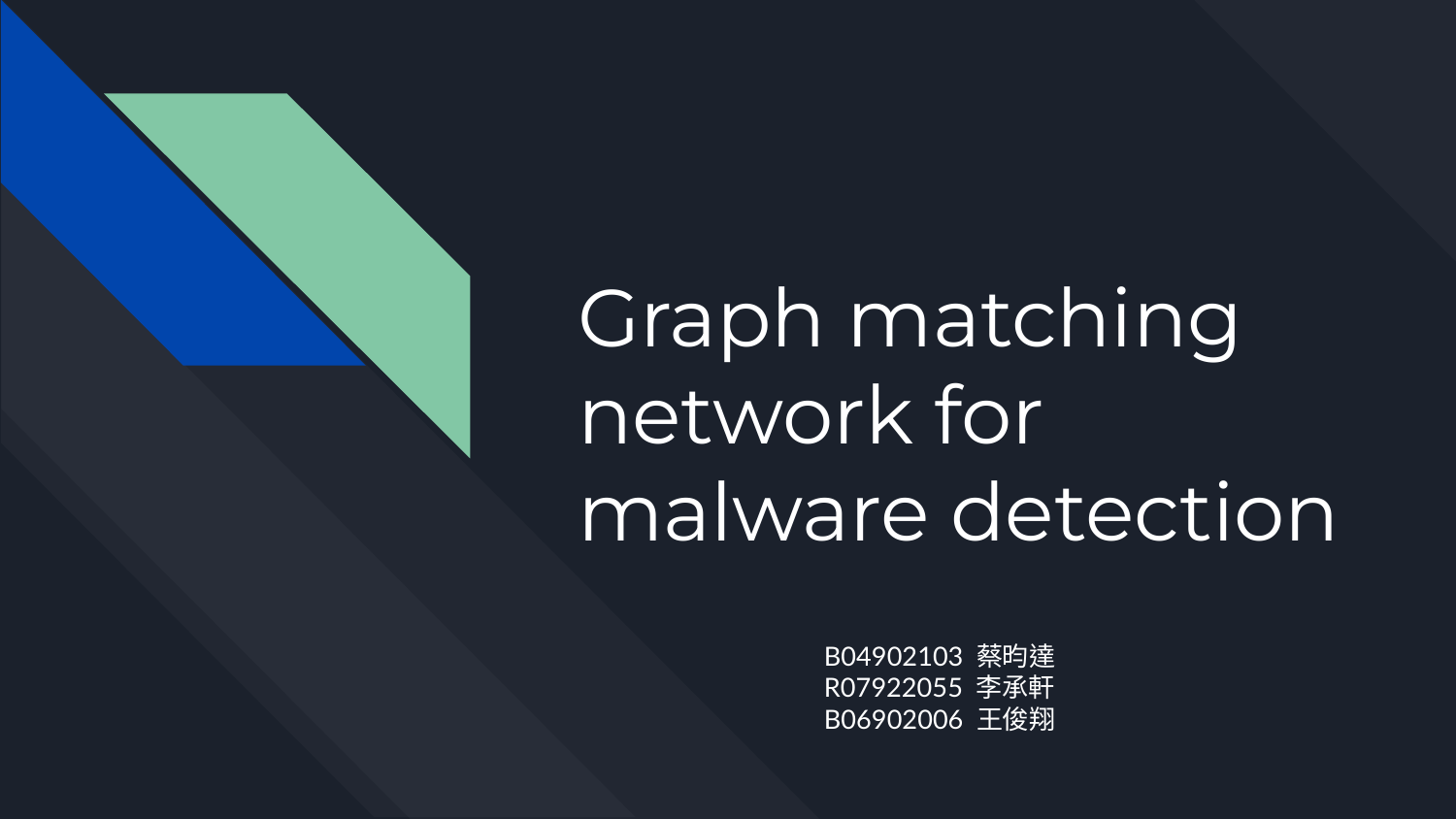

# Graph matching network for malware detection
B04902103 蔡昀達
R07922055 李承軒
B06902006 王俊翔